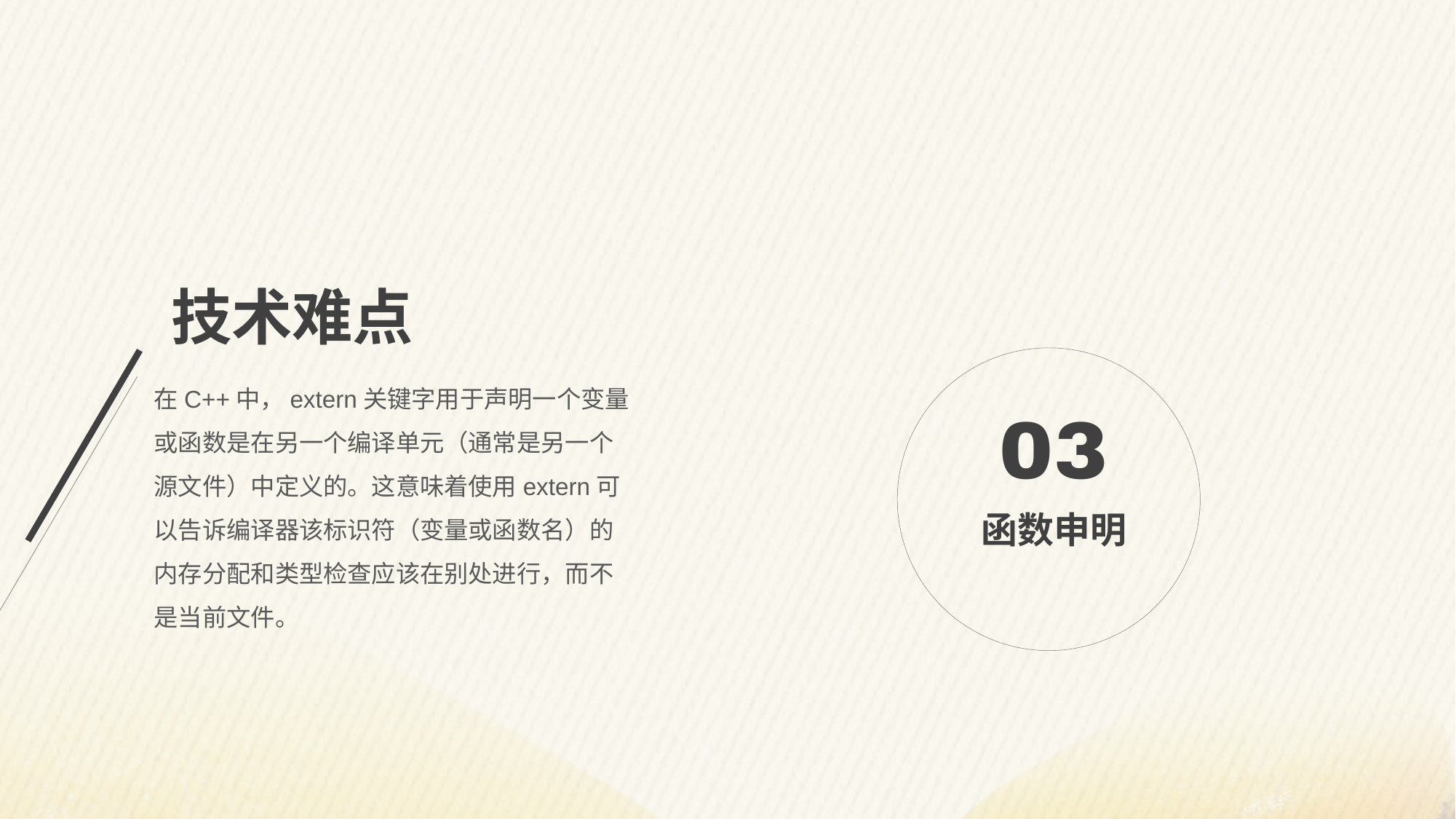

技术难点

03
函数申明
在C++中，extern关键字用于声明一个变量或函数是在另一个编译单元（通常是另一个源文件）中定义的。这意味着使用extern可以告诉编译器该标识符（变量或函数名）的内存分配和类型检查应该在别处进行，而不是当前文件。